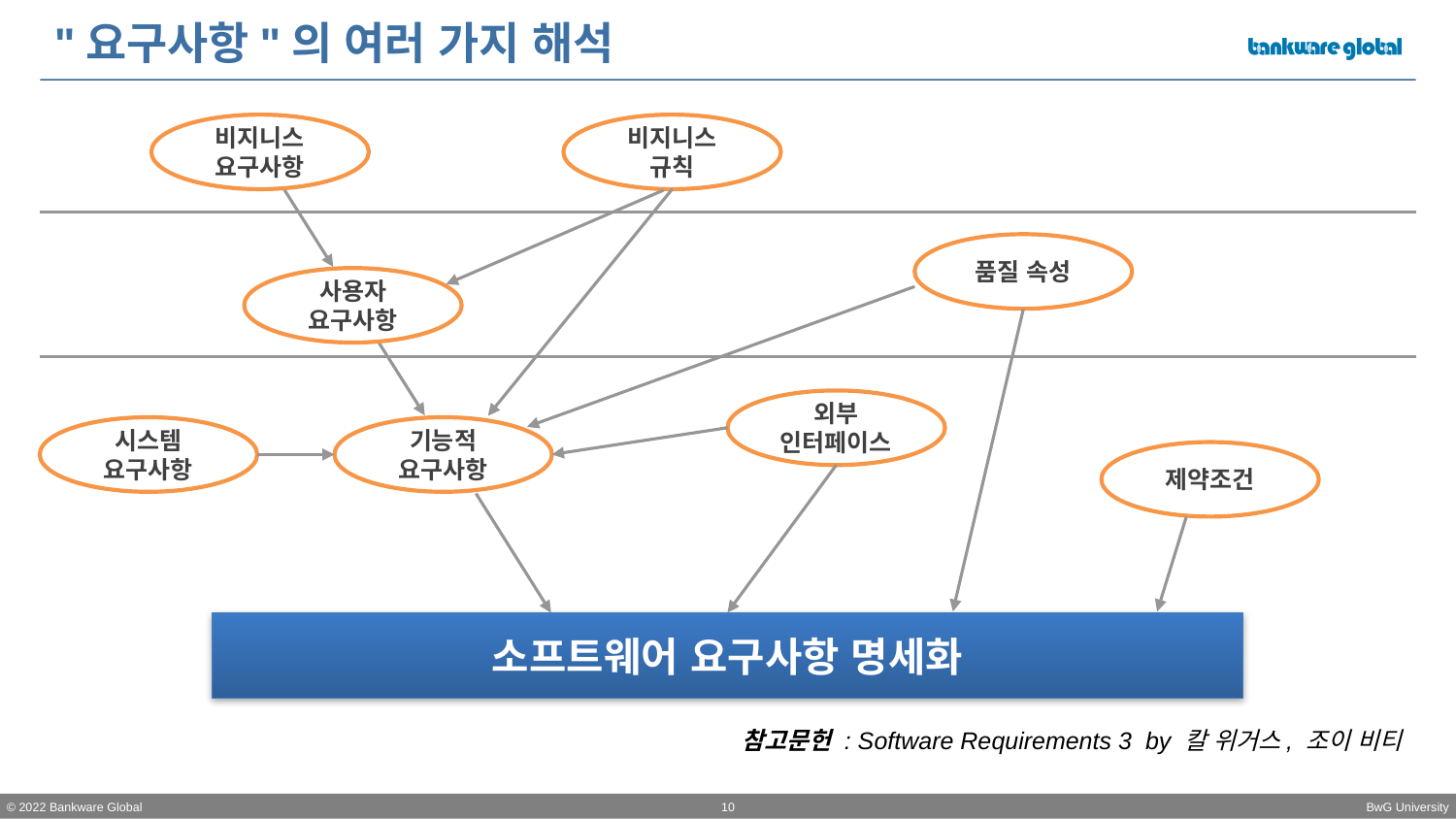

# "요구사항"의 여러 가지 해석
비지니스
요구사항
비지니스
규칙
품질 속성
사용자
요구사항
외부
인터페이스
시스템
요구사항
기능적
요구사항
제약조건
소프트웨어 요구사항 명세화
참고문헌 : Software Requirements 3  by 칼 위거스, 조이 비티
10